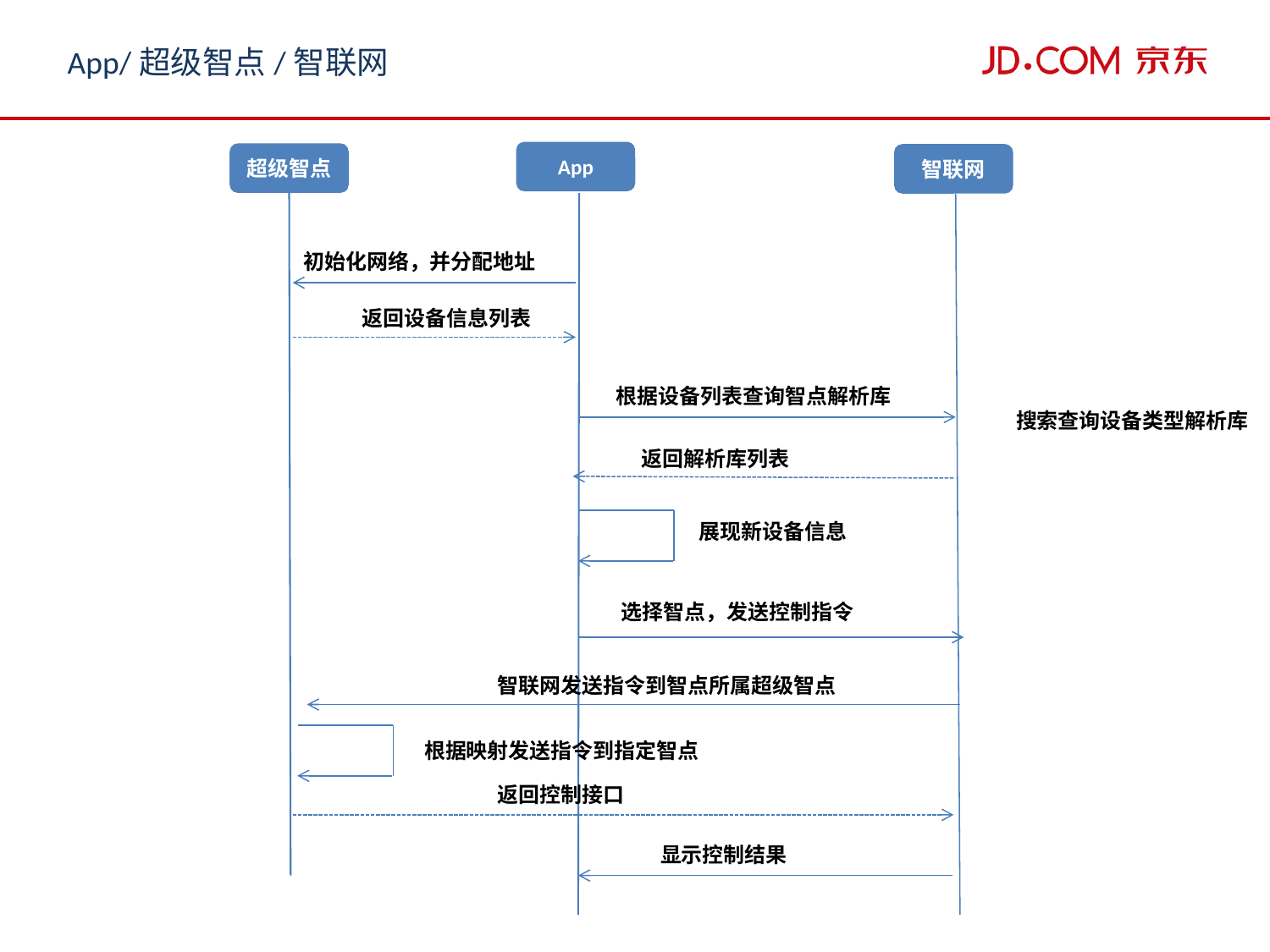

App/超级智点/智联网
App
超级智点
智联网
初始化网络，并分配地址
返回设备信息列表
根据设备列表查询智点解析库
搜索查询设备类型解析库
返回解析库列表
展现新设备信息
选择智点，发送控制指令
智联网发送指令到智点所属超级智点
根据映射发送指令到指定智点
返回控制接口
显示控制结果